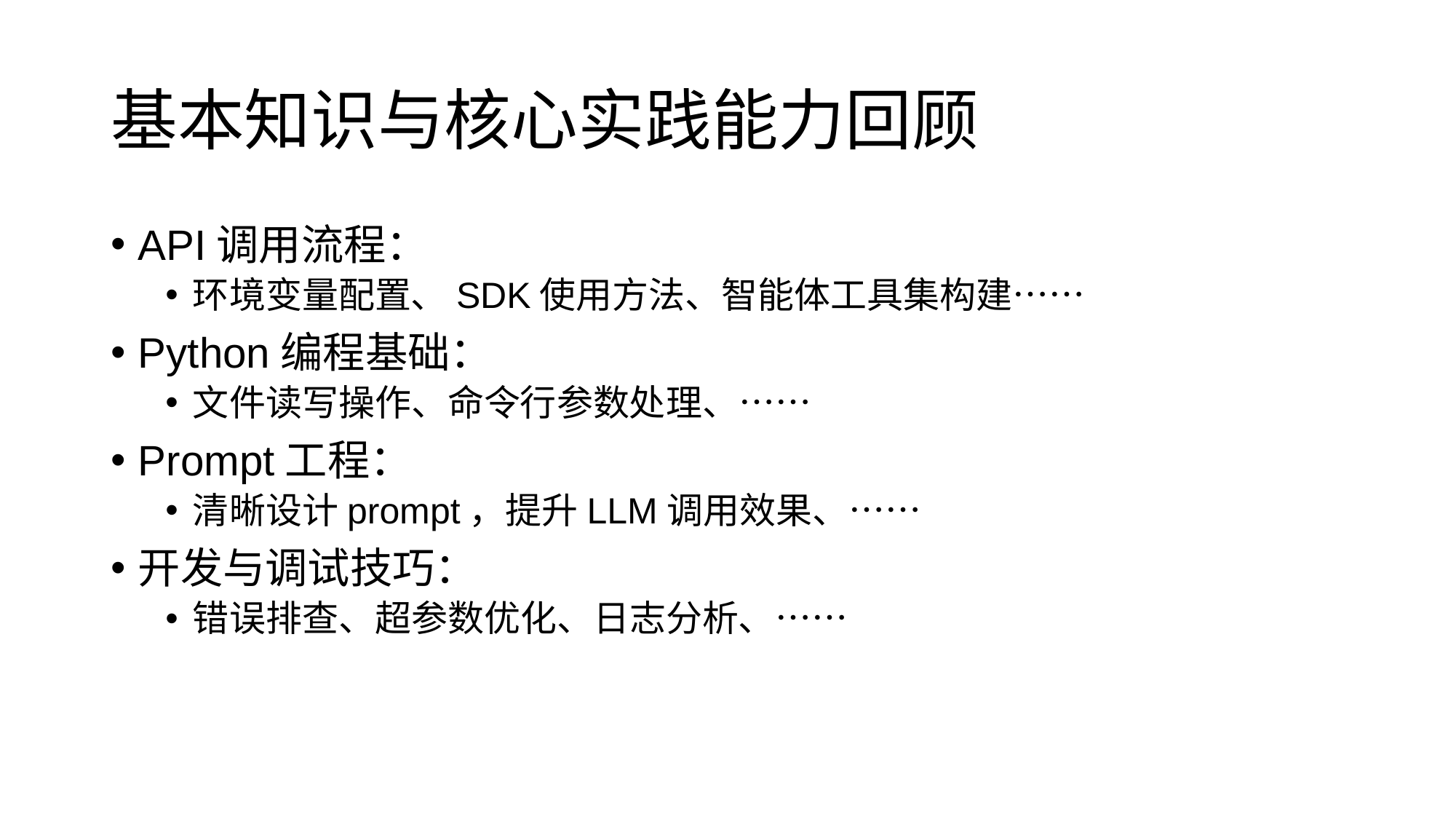

# 基本知识与核心实践能力回顾
API调用流程：
环境变量配置、SDK使用方法、智能体工具集构建……
Python编程基础：
文件读写操作、命令行参数处理、……
Prompt工程：
清晰设计prompt，提升LLM调用效果、……
开发与调试技巧：
错误排查、超参数优化、日志分析、……